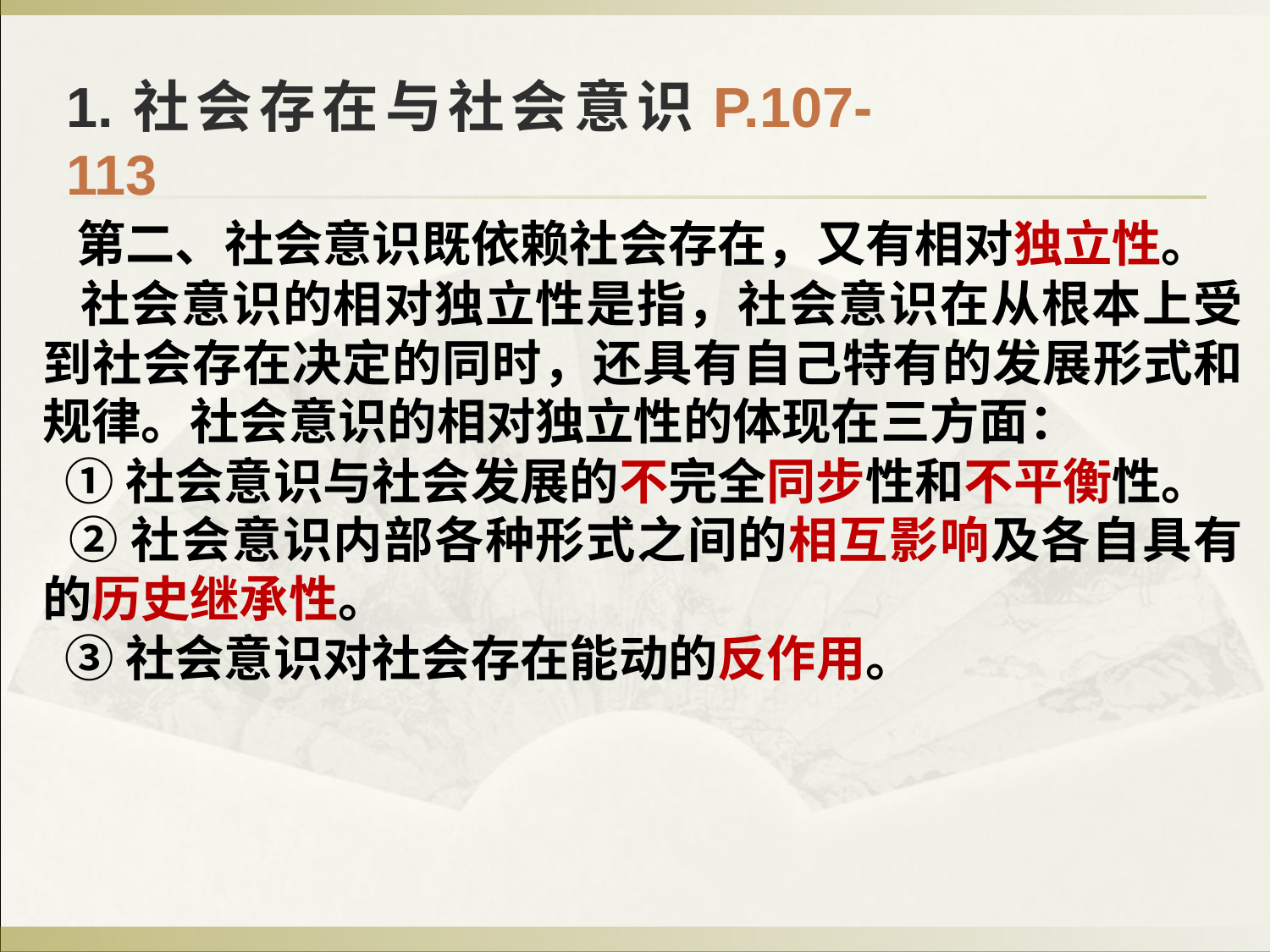

1.社会存在与社会意识P.107-113
  第二、社会意识既依赖社会存在，又有相对独立性。
  社会意识的相对独立性是指，社会意识在从根本上受到社会存在决定的同时，还具有自己特有的发展形式和规律。社会意识的相对独立性的体现在三方面：
  ①社会意识与社会发展的不完全同步性和不平衡性。
  ②社会意识内部各种形式之间的相互影响及各自具有的历史继承性。
  ③社会意识对社会存在能动的反作用。